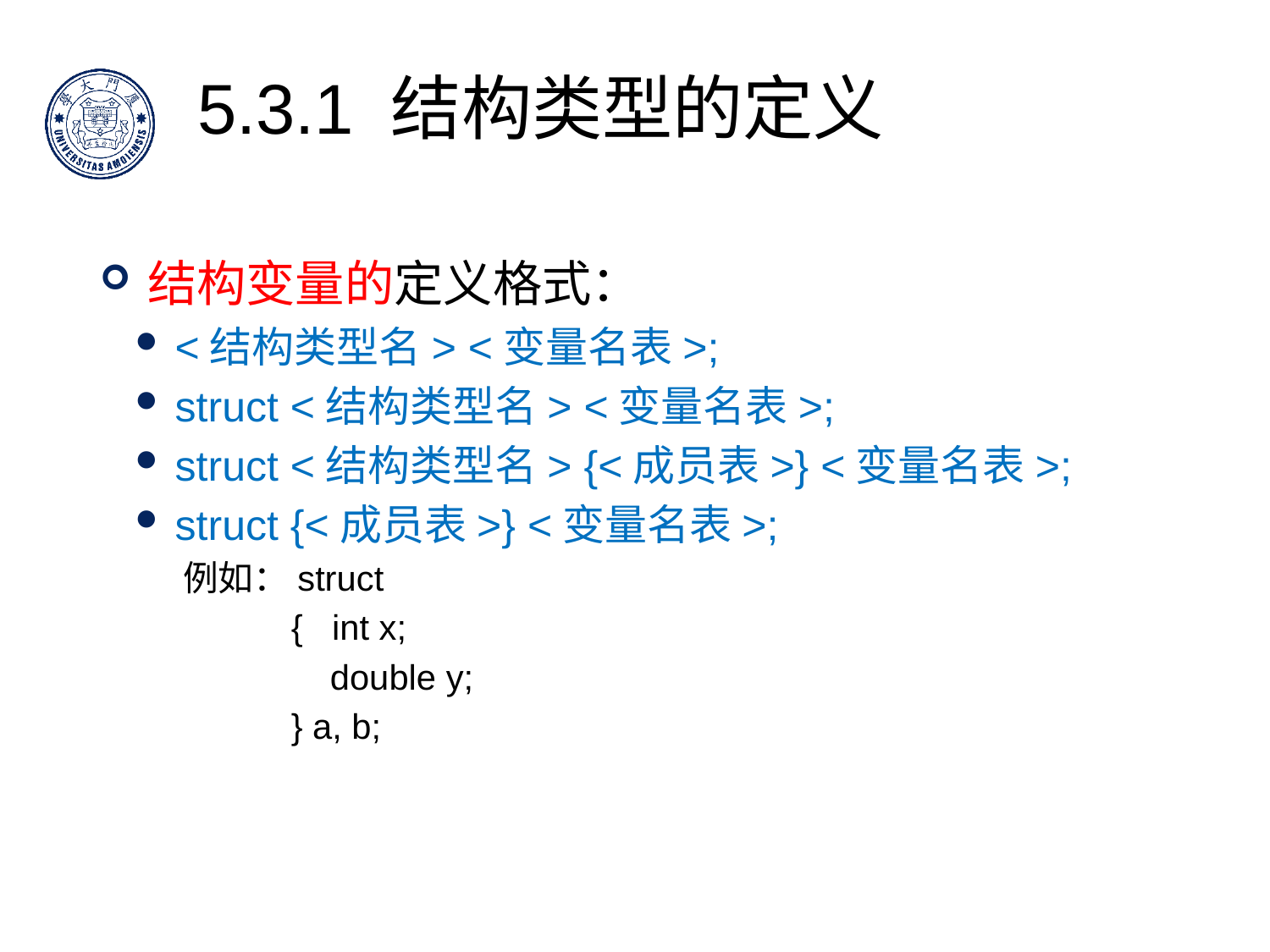

5.3.1 结构类型的定义
结构变量的定义格式：
<结构类型名> <变量名表>;
struct <结构类型名> <变量名表>;
struct <结构类型名> {<成员表>} <变量名表>;
struct {<成员表>} <变量名表>;
     例如：struct
                {   int x;
                    double y;
                } a, b;